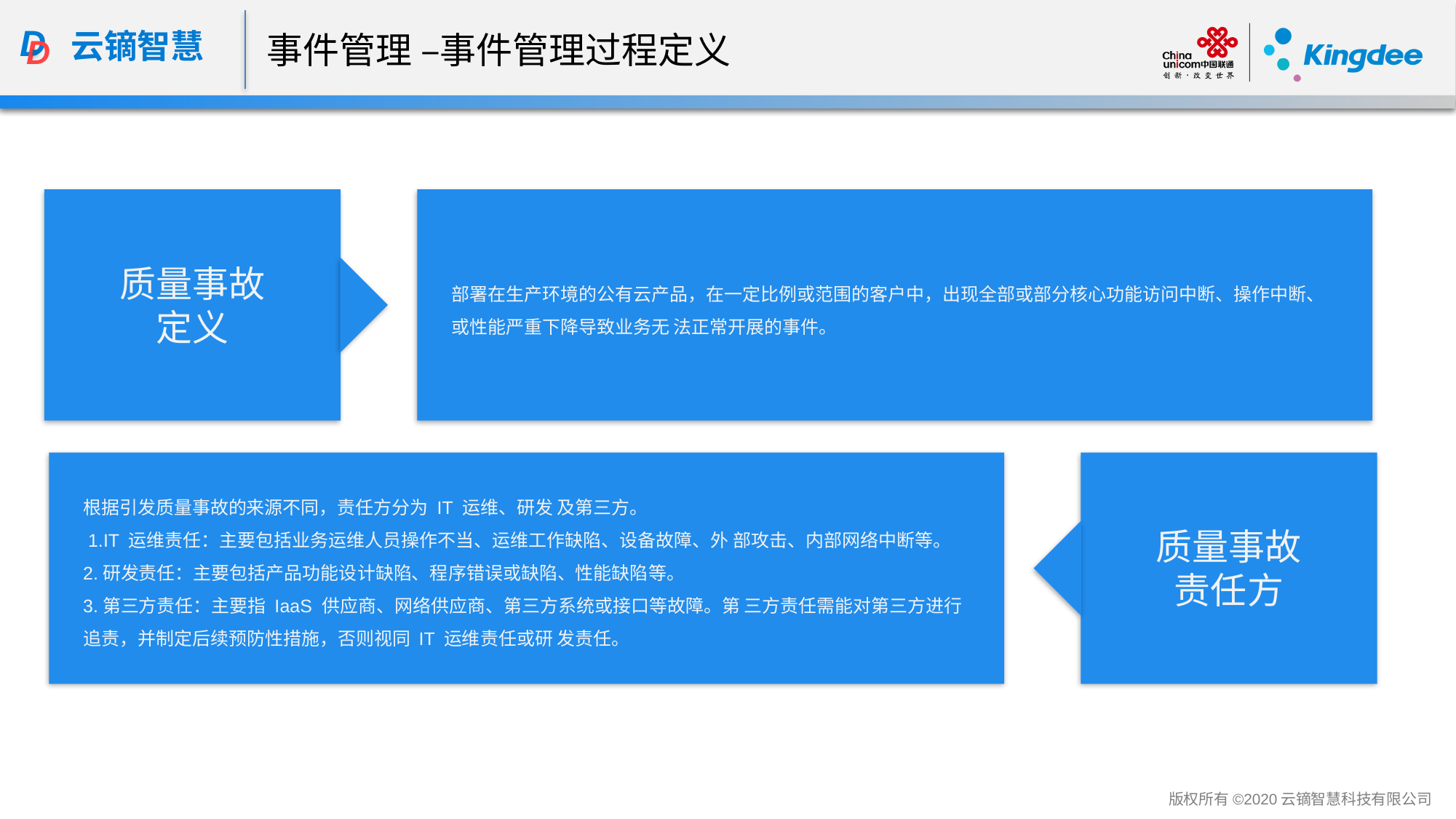

事件管理 –事件管理过程定义
质量事故
定义

部署在生产环境的公有云产品，在一定比例或范围的客户中，出现全部或部分核心功能访问中断、操作中断、或性能严重下降导致业务无 法正常开展的事件。

根据引发质量事故的来源不同，责任方分为 IT 运维、研发 及第三方。
 1.IT 运维责任：主要包括业务运维人员操作不当、运维工作缺陷、设备故障、外 部攻击、内部网络中断等。
2.研发责任：主要包括产品功能设计缺陷、程序错误或缺陷、性能缺陷等。
3.第三方责任：主要指 IaaS 供应商、网络供应商、第三方系统或接口等故障。第 三方责任需能对第三方进行追责，并制定后续预防性措施，否则视同 IT 运维责任或研 发责任。
质量事故
责任方